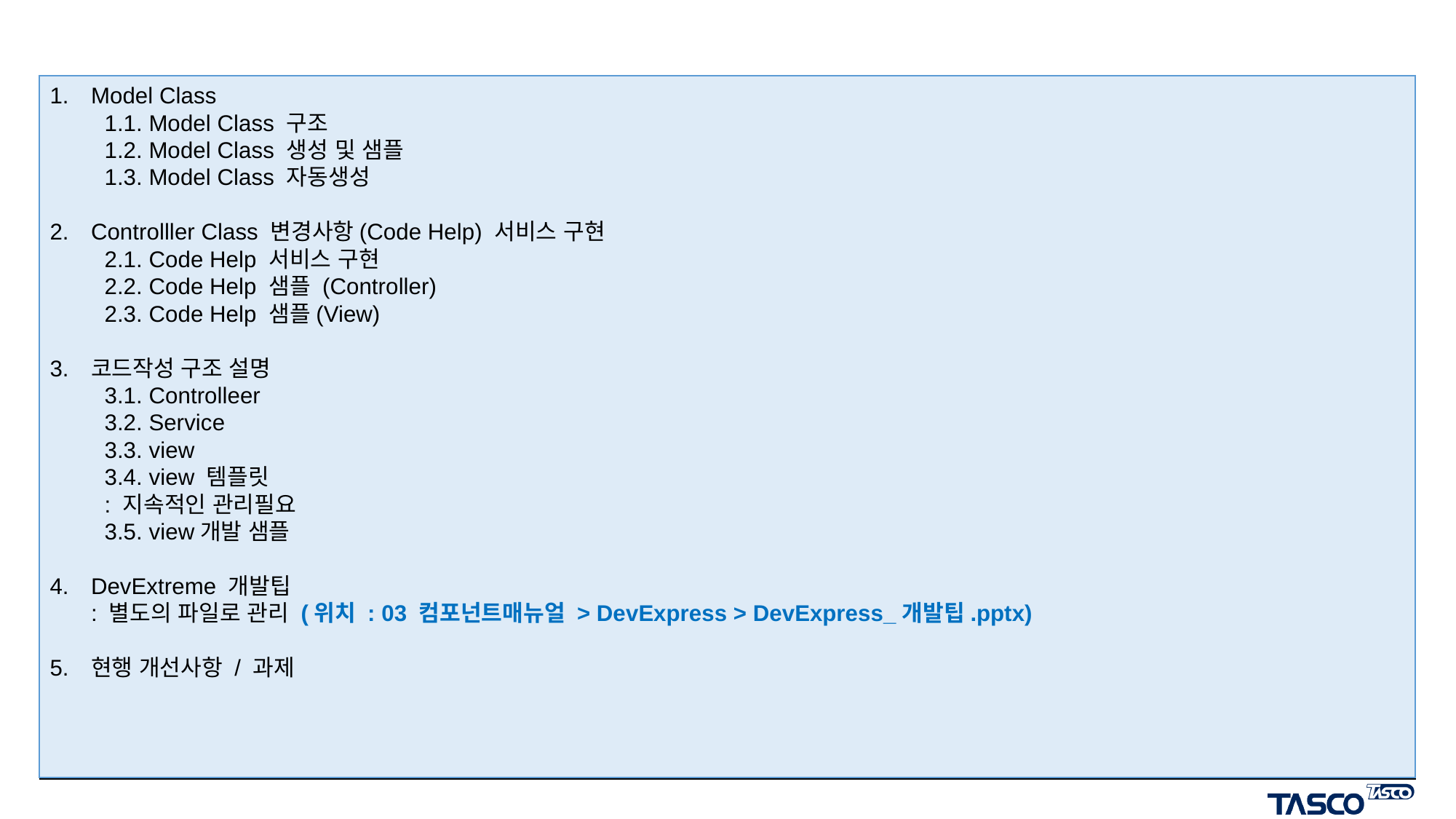

#
Model Class
1.1. Model Class 구조
1.2. Model Class 생성 및 샘플
1.3. Model Class 자동생성

Controlller Class 변경사항(Code Help) 서비스 구현
2.1. Code Help 서비스 구현
2.2. Code Help 샘플 (Controller)
2.3. Code Help 샘플(View)

코드작성 구조 설명
3.1. Controlleer
3.2. Service
3.3. view
3.4. view 템플릿
: 지속적인 관리필요
3.5. view개발 샘플

DevExtreme 개발팁
: 별도의 파일로 관리 (위치 : 03 컴포넌트매뉴얼 > DevExpress > DevExpress_개발팁.pptx)

현행 개선사항 / 과제